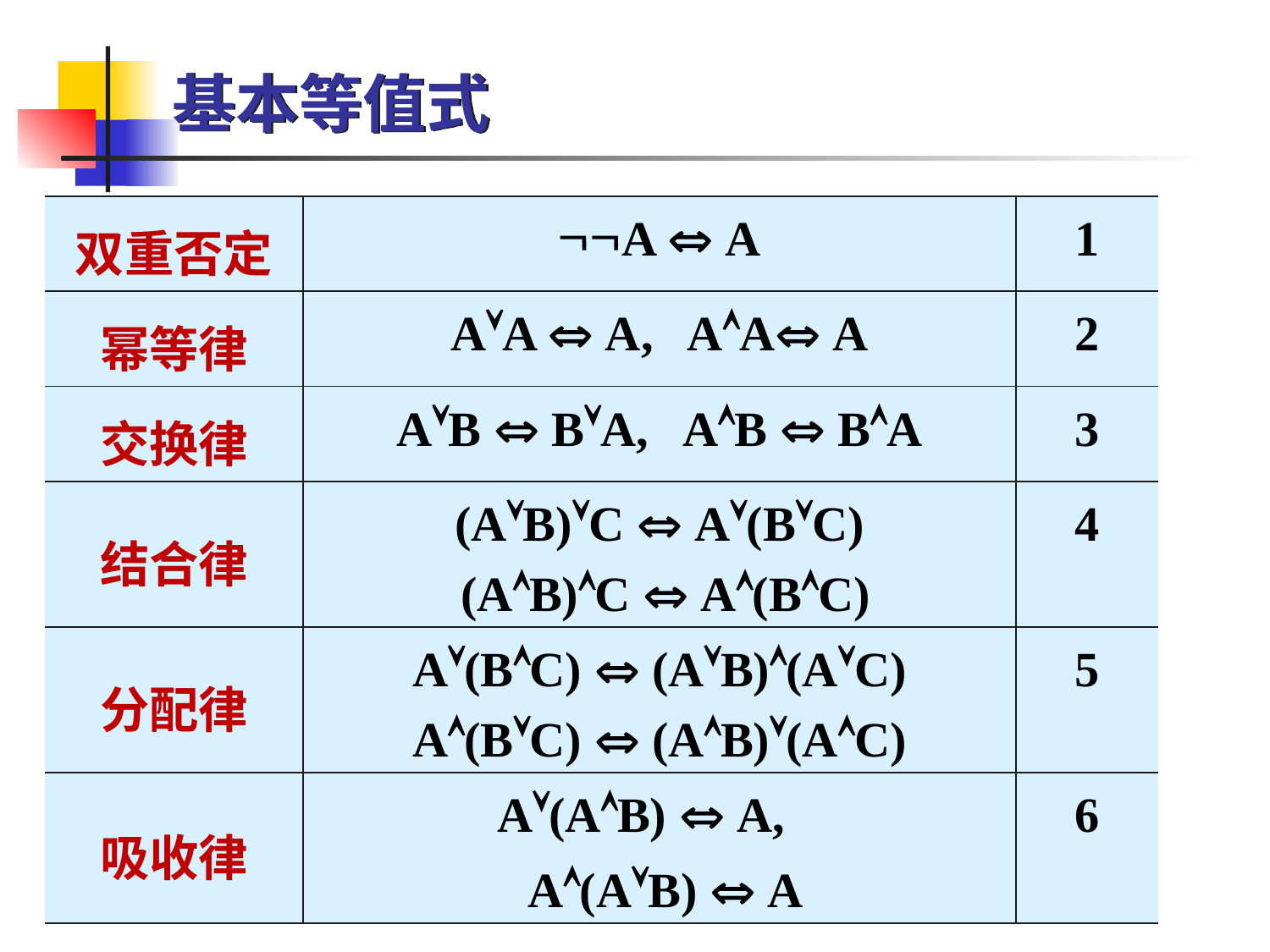

# 基本等值式
| 双重否定 | ¬¬A ⇔ A | 1 |
| --- | --- | --- |
| 幂等律 | A∨A ⇔ A, A∧A⇔ A | 2 |
| 交换律 | A∨B ⇔ B∨A, A∧B ⇔ B∧A | 3 |
| 结合律 | (A∨B)∨C ⇔ A∨(B∨C) (A∧B)∧C ⇔ A∧(B∧C) | 4 |
| 分配律 | A∨(B∧C) ⇔ (A∨B)∧(A∨C) A∧(B∨C) ⇔ (A∧B)∨(A∧C) | 5 |
| 吸收律 | A∨(A∧B) ⇔ A, A∧(A∨B) ⇔ A | 6 |